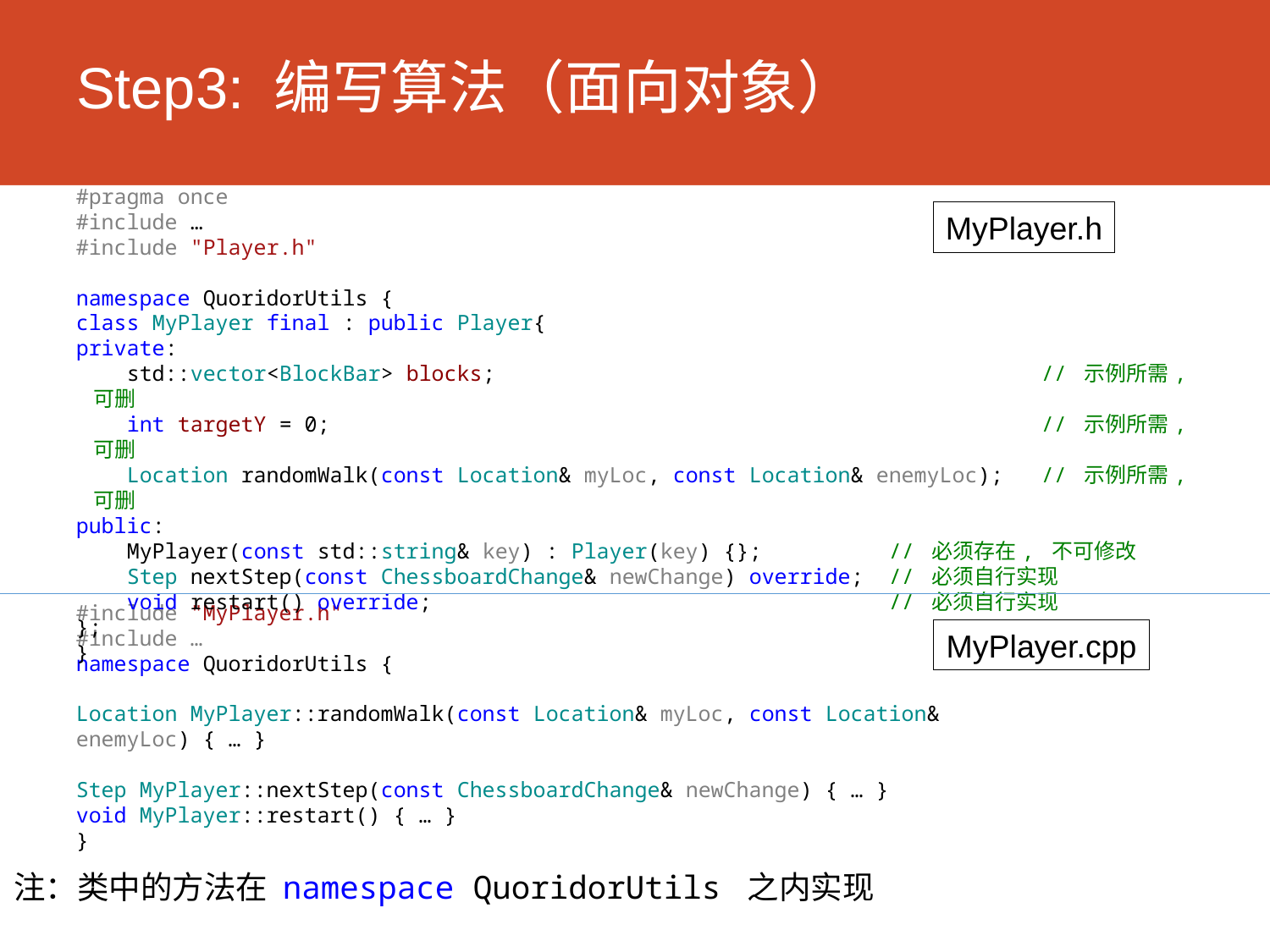

Step3: 编写算法（面向对象）
#pragma once
#include …
#include "Player.h"

namespace QuoridorUtils {
class MyPlayer final : public Player{
private:
    std::vector<BlockBar> blocks;                                           // 示例所需, 可删
    int targetY = 0;                                                        // 示例所需, 可删
    Location randomWalk(const Location& myLoc, const Location& enemyLoc);   // 示例所需, 可删
public:
    MyPlayer(const std::string& key) : Player(key) {};          // 必须存在, 不可修改
    Step nextStep(const ChessboardChange& newChange) override;  // 必须自行实现
    void restart() override;                                    // 必须自行实现
};
}
MyPlayer.h
#include "MyPlayer.h"
#include …
namespace QuoridorUtils {

Location MyPlayer::randomWalk(const Location& myLoc, const Location& enemyLoc) { … }

Step MyPlayer::nextStep(const ChessboardChange& newChange) { … }
void MyPlayer::restart() { … }
}

MyPlayer.cpp
注：类中的方法在 namespace QuoridorUtils 之内实现